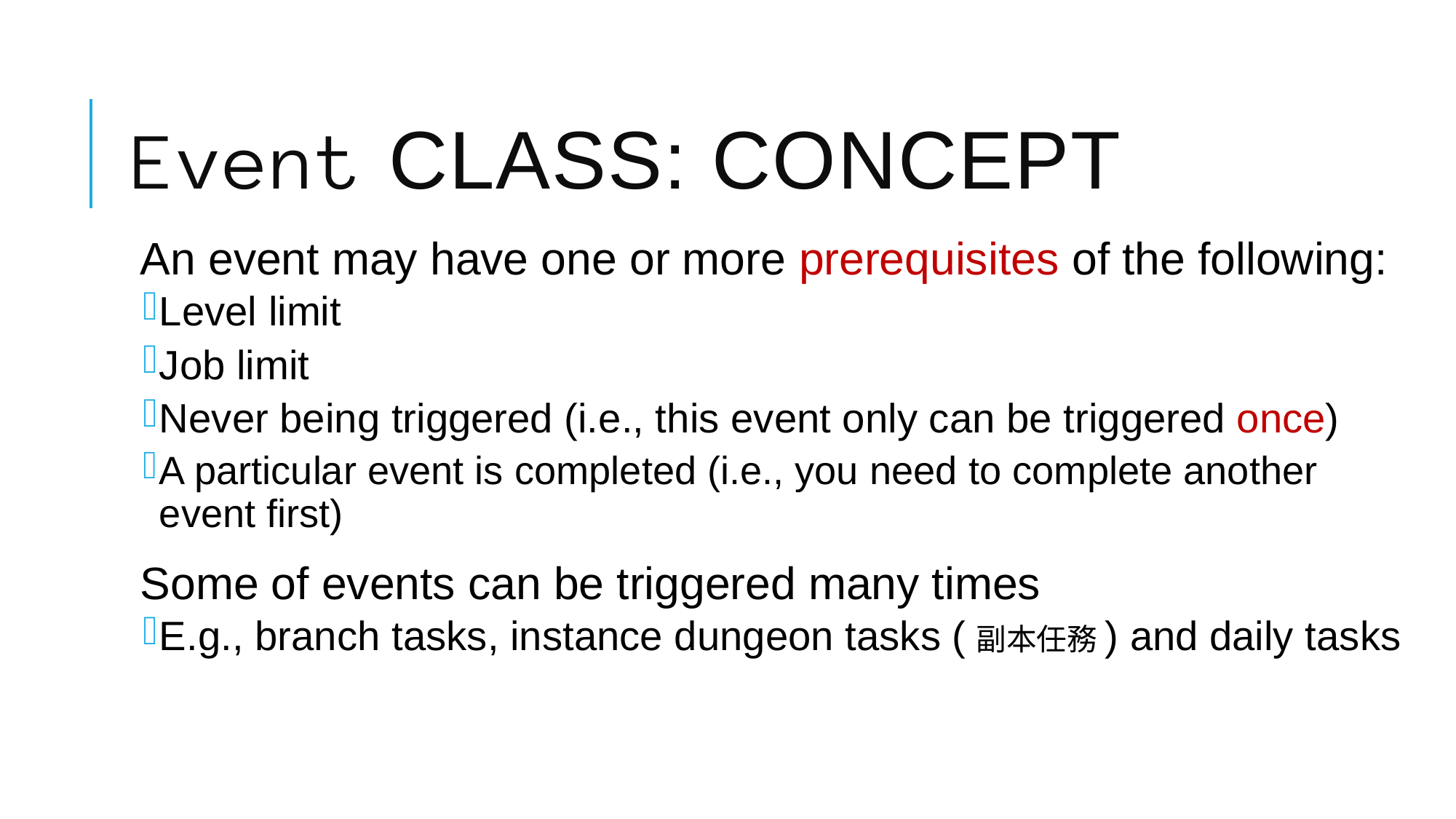

# Event Class: Concept
An event may have one or more prerequisites of the following:
Level limit
Job limit
Never being triggered (i.e., this event only can be triggered once)
A particular event is completed (i.e., you need to complete another event first)
Some of events can be triggered many times
E.g., branch tasks, instance dungeon tasks (副本任務) and daily tasks